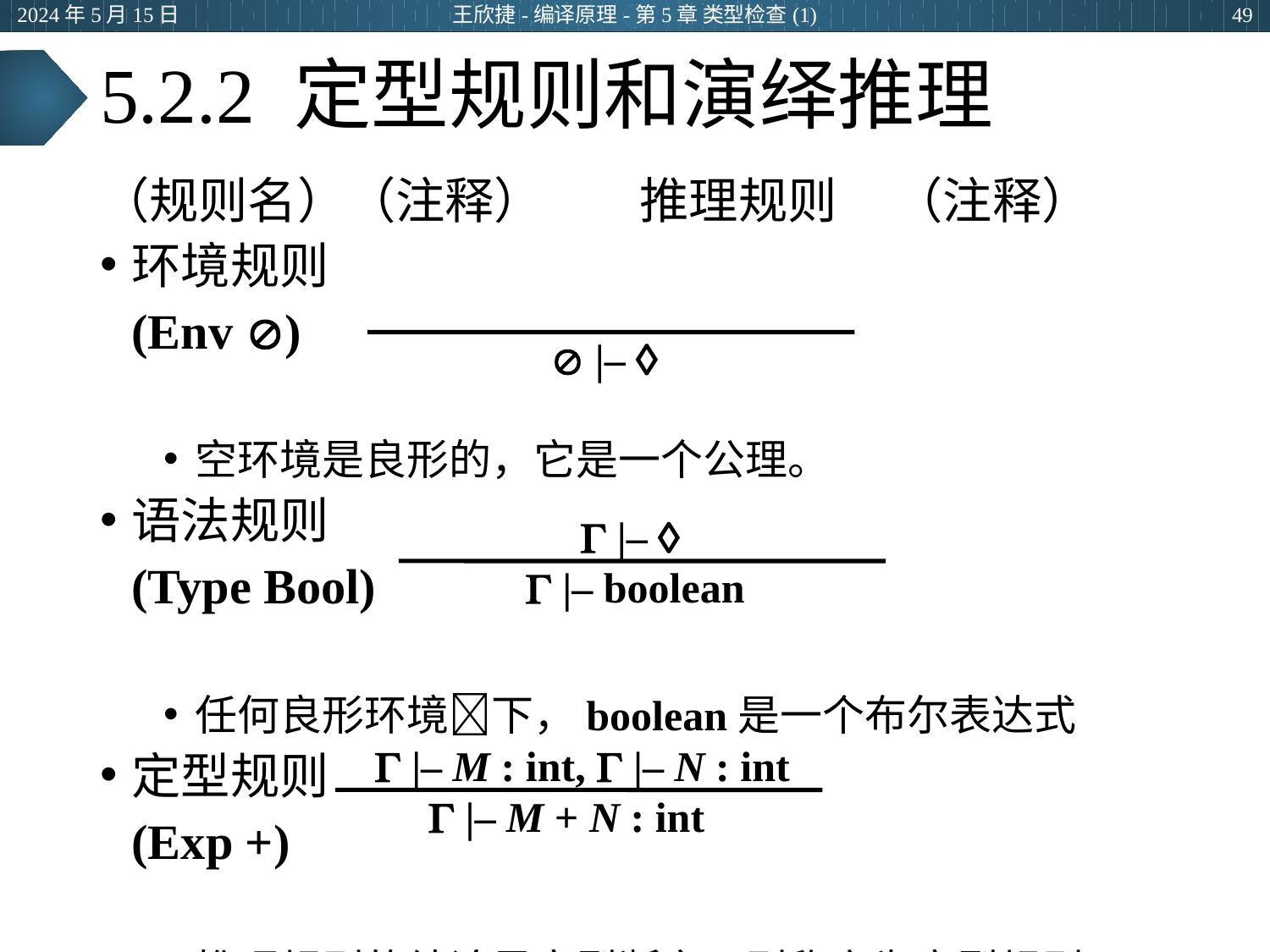

2024年5月15日
王欣捷-编译原理-第5章 类型检查(1)
49
# 5.2.2 定型规则和演绎推理
（规则名）（注释）	推理规则	（注释）
环境规则
	(Env ∅)

空环境是良形的，它是一个公理。
语法规则
	(Type Bool)

任何良形环境Γ下，boolean是一个布尔表达式
定型规则
	(Exp +)

推理规则的结论是定型断言，则称之为定型规则

∅ |– ◊

Γ |– ◊
Γ |– boolean

  Γ |– M : int, Γ |– N : int
Γ |– M + N : int